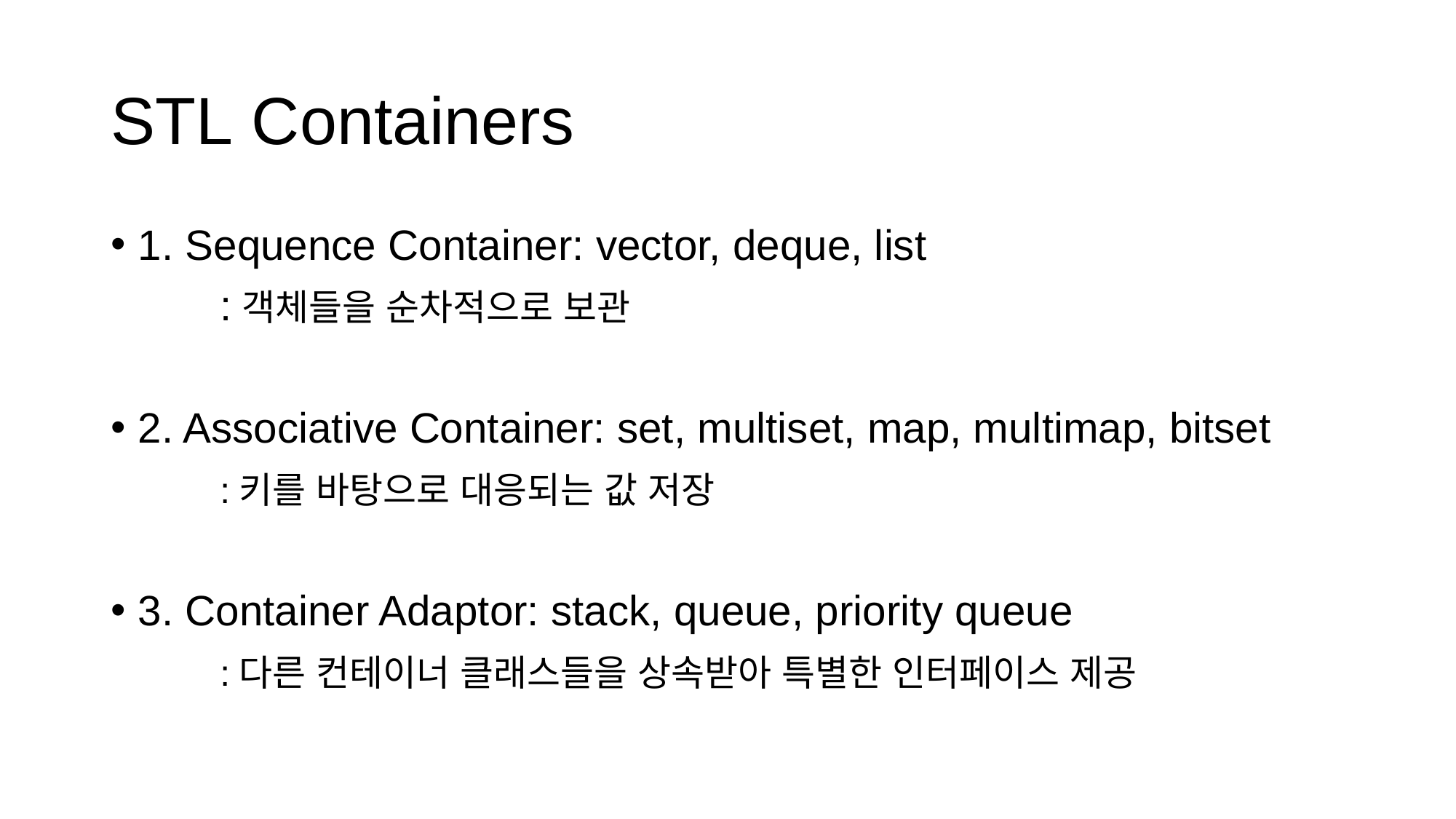

# STL Containers
1. Sequence Container: vector, deque, list
	:객체들을 순차적으로 보관

2. Associative Container: set, multiset, map, multimap, bitset
	:키를 바탕으로 대응되는 값 저장

3. Container Adaptor: stack, queue, priority queue
	:다른 컨테이너 클래스들을 상속받아 특별한 인터페이스 제공